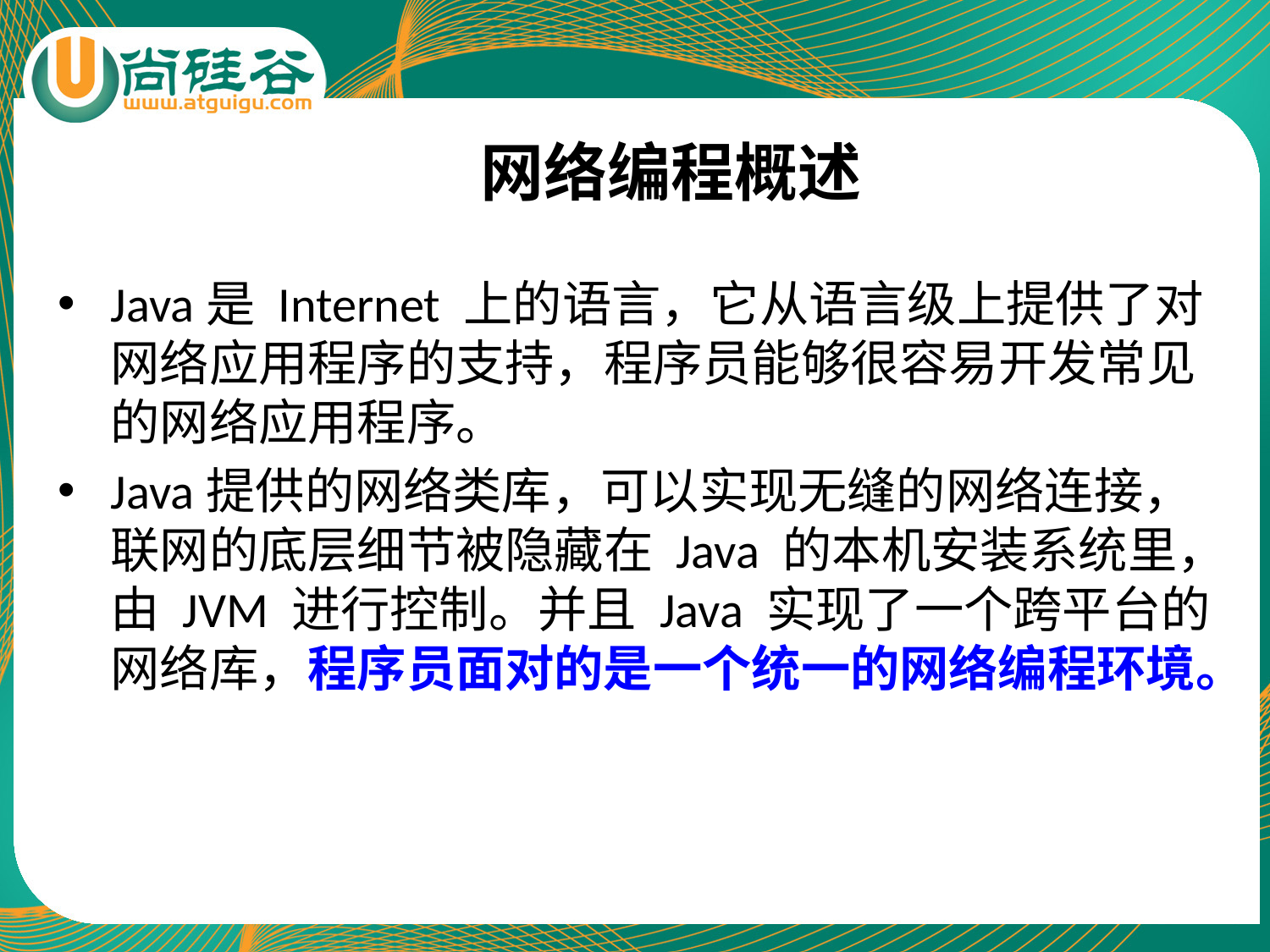

# 网络编程概述
Java是 Internet 上的语言，它从语言级上提供了对网络应用程序的支持，程序员能够很容易开发常见的网络应用程序。
Java提供的网络类库，可以实现无缝的网络连接，联网的底层细节被隐藏在 Java 的本机安装系统里，由 JVM 进行控制。并且 Java 实现了一个跨平台的网络库，程序员面对的是一个统一的网络编程环境。